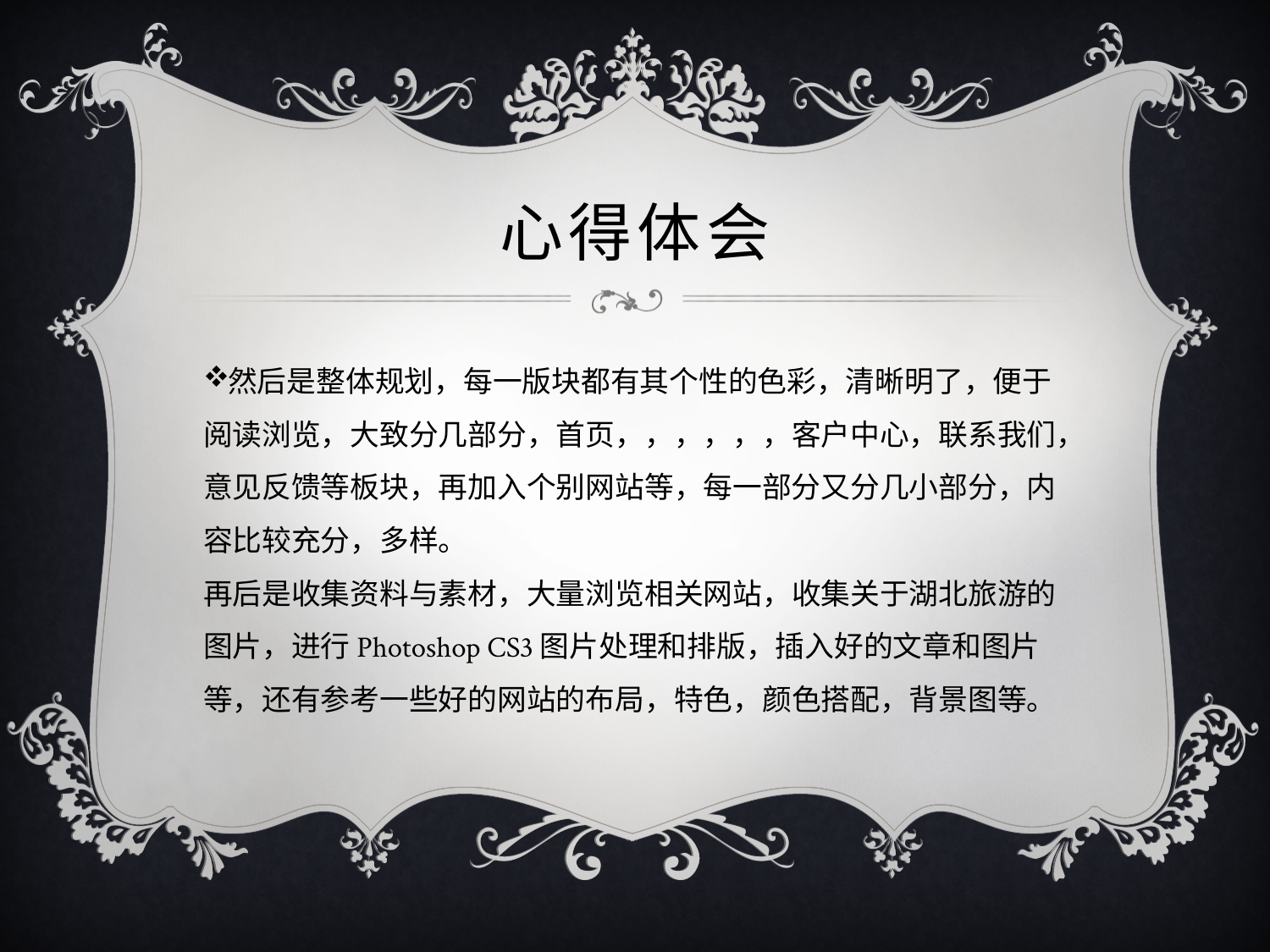

# 心得体会
然后是整体规划，每一版块都有其个性的色彩，清晰明了，便于阅读浏览，大致分几部分，首页，，，，，，客户中心，联系我们，意见反馈等板块，再加入个别网站等，每一部分又分几小部分，内容比较充分，多样。
再后是收集资料与素材，大量浏览相关网站，收集关于湖北旅游的图片，进行Photoshop CS3图片处理和排版，插入好的文章和图片等，还有参考一些好的网站的布局，特色，颜色搭配，背景图等。